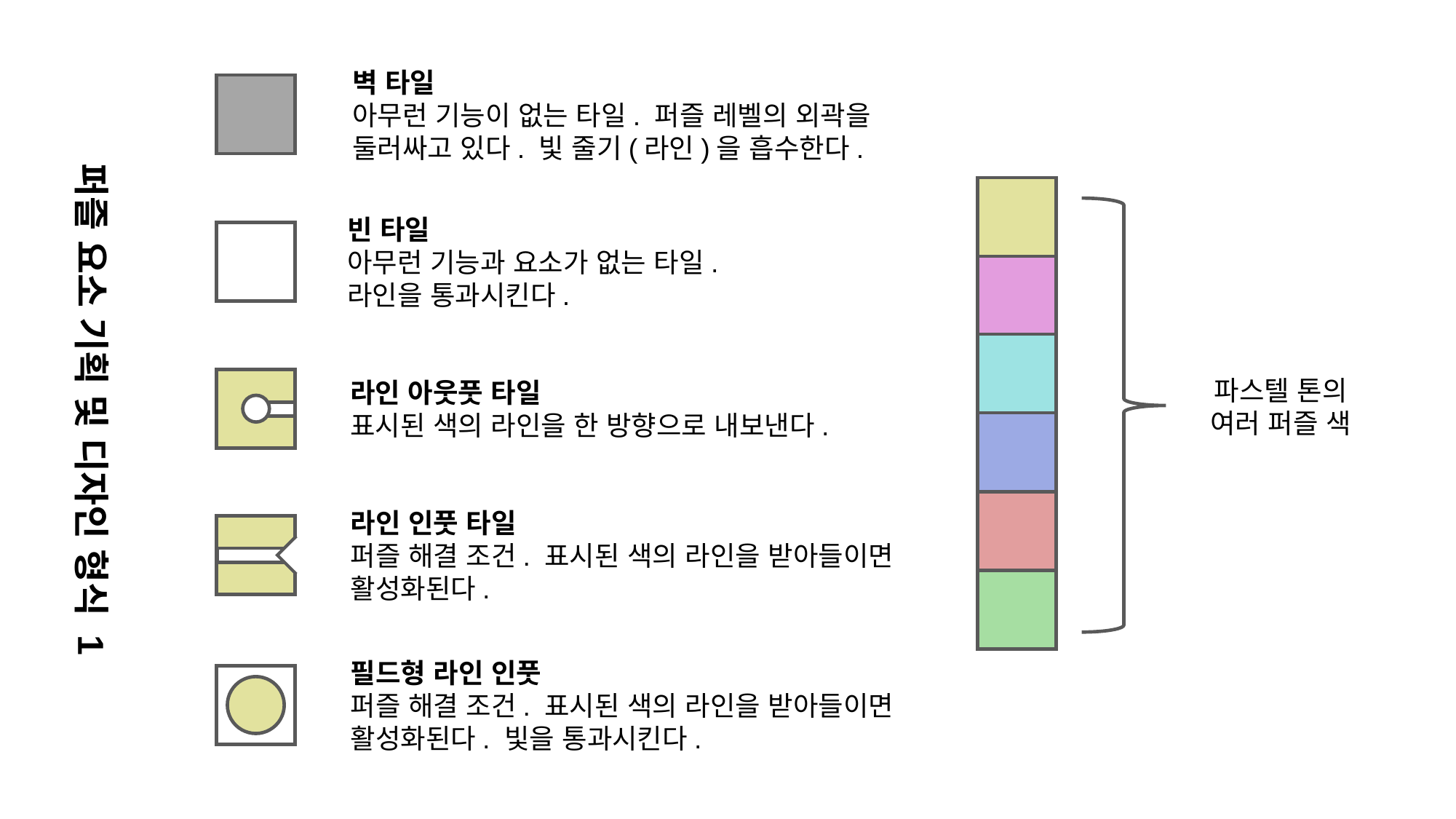

벽 타일
아무런 기능이 없는 타일. 퍼즐 레벨의 외곽을
둘러싸고 있다. 빛 줄기(라인)을 흡수한다.

퍼즐 요소 기획 및 디자인 형식 1

파스텔 톤의
여러 퍼즐 색

빈 타일
아무런 기능과 요소가 없는 타일.
라인을 통과시킨다.

라인 아웃풋 타일
표시된 색의 라인을 한 방향으로 내보낸다.
라인 인풋 타일
퍼즐 해결 조건. 표시된 색의 라인을 받아들이면
활성화된다.

필드형 라인 인풋
퍼즐 해결 조건. 표시된 색의 라인을 받아들이면
활성화된다. 빛을 통과시킨다.